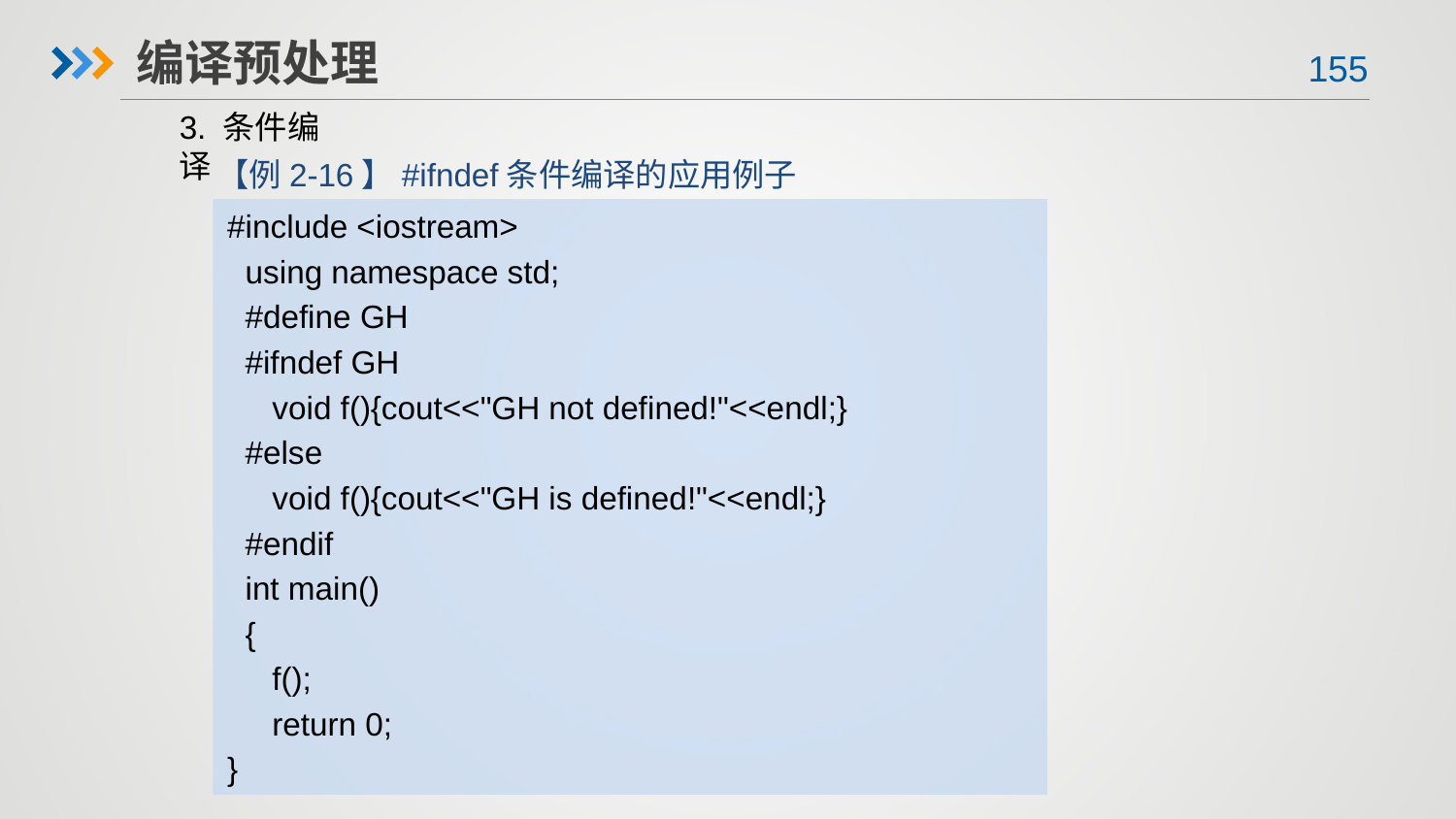

编译预处理
3. 条件编译
【例2-16】#ifndef条件编译的应用例子
#include <iostream>
  using namespace std;
  #define GH
  #ifndef GH
     void f(){cout<<"GH not defined!"<<endl;}
  #else
     void f(){cout<<"GH is defined!"<<endl;}
  #endif
  int main()
  {
     f();
     return 0;
}